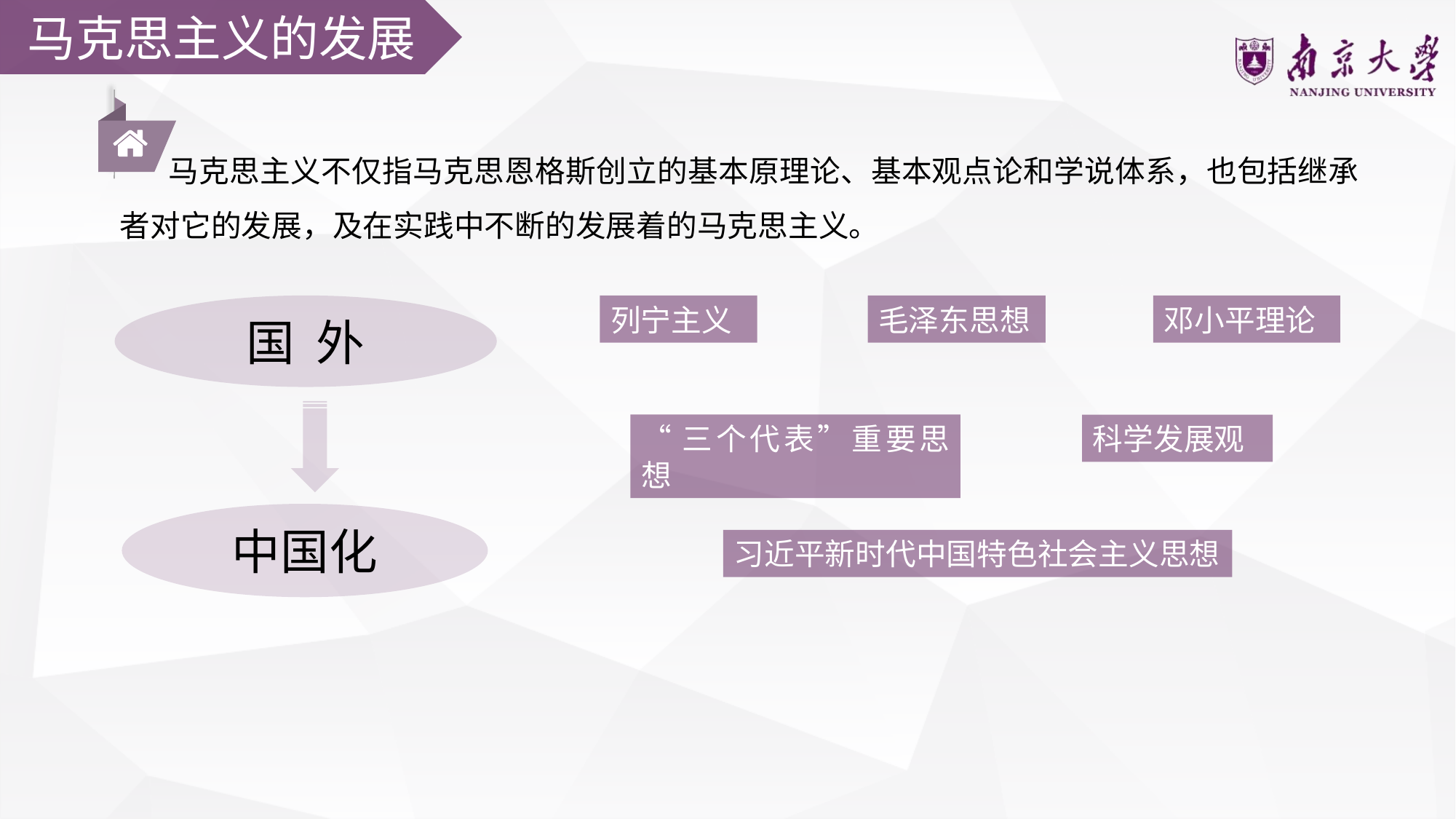

马克思主义的发展

      马克思主义不仅指马克思恩格斯创立的基本原理论、基本观点论和学说体系，也包括继承者对它的发展，及在实践中不断的发展着的马克思主义。

国  外
列宁主义
毛泽东思想
邓小平理论
“三个代表”重要思想
科学发展观

中国化
习近平新时代中国特色社会主义思想